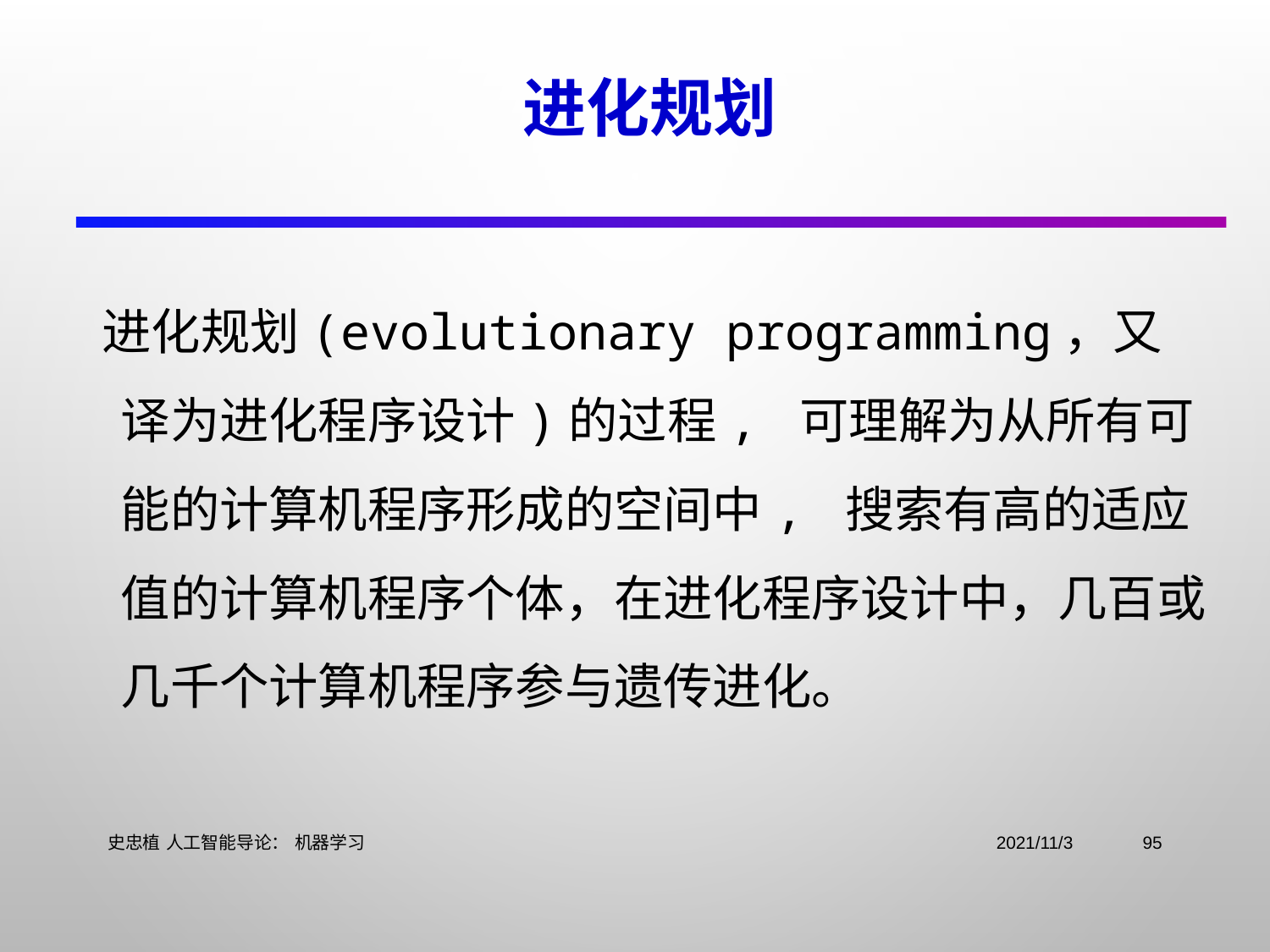

# 进化规划
   进化规划(evolutionary programming，又译为进化程序设计)的过程, 可理解为从所有可能的计算机程序形成的空间中, 搜索有高的适应值的计算机程序个体，在进化程序设计中，几百或几千个计算机程序参与遗传进化。
史忠植 人工智能导论： 机器学习
2021/11/3
95